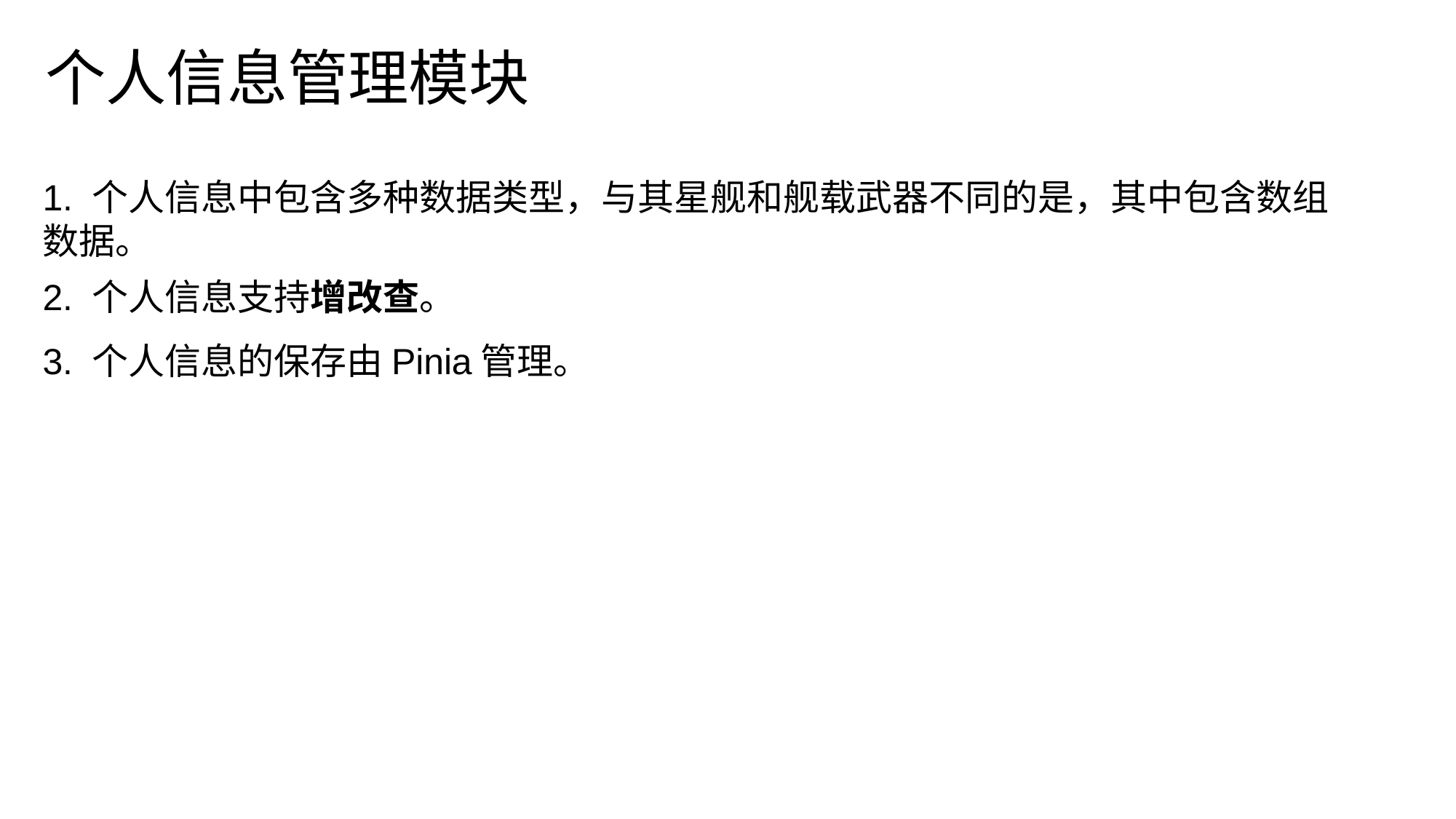

个人信息管理模块
1. 个人信息中包含多种数据类型，与其星舰和舰载武器不同的是，其中包含数组数据。
2. 个人信息支持增改查。
3. 个人信息的保存由Pinia管理。